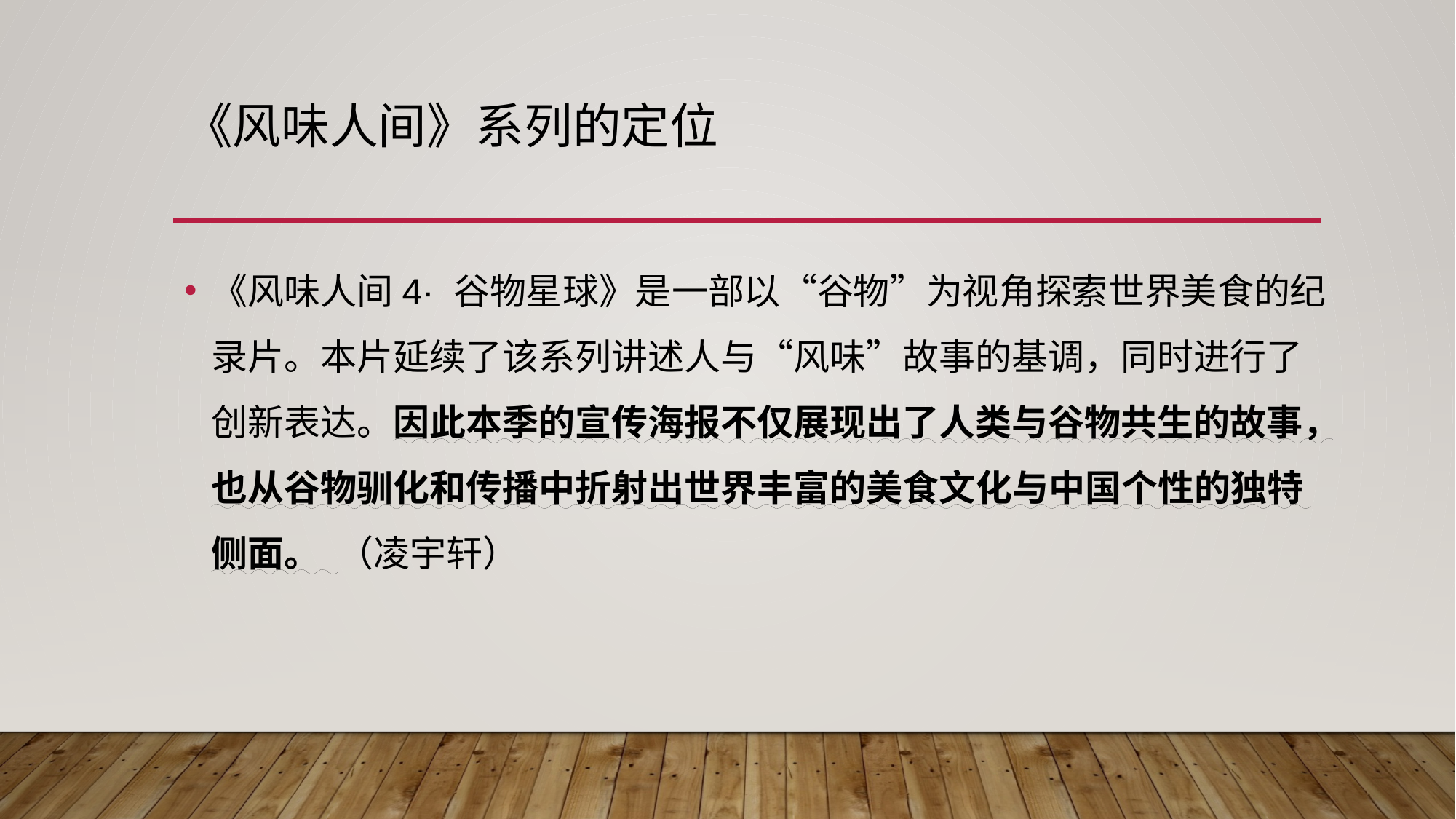

# 《风味人间》系列的定位
《风味人间4· 谷物星球》是一部以“谷物”为视角探索世界美食的纪录片。本片延续了该系列讲述人与“风味”故事的基调，同时进行了创新表达。因此本季的宣传海报不仅展现出了人类与谷物共生的故事，也从谷物驯化和传播中折射出世界丰富的美食文化与中国个性的独特侧面。  （凌宇轩）